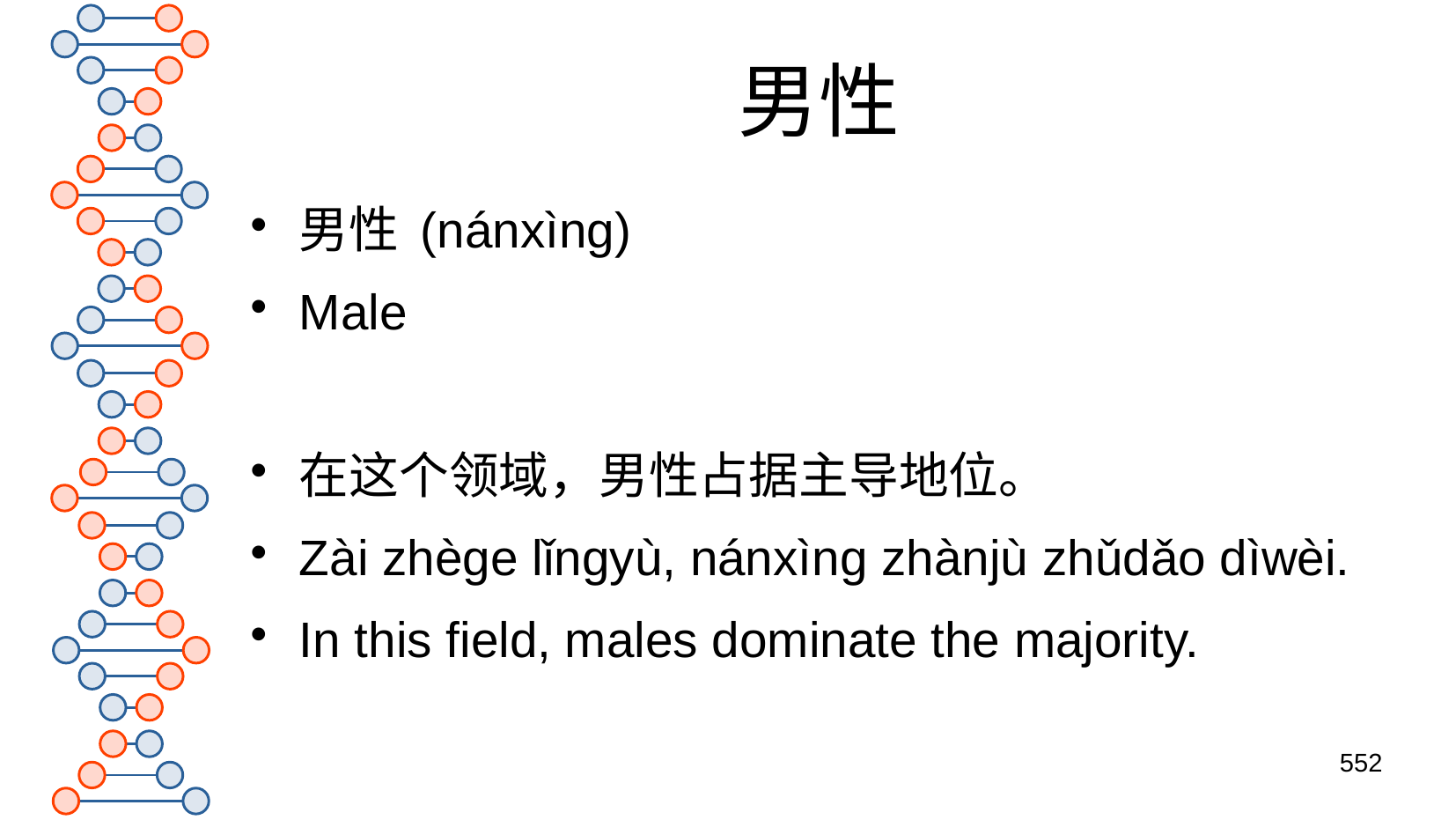

# 男性
男性 (nánxìng)
Male

在这个领域，男性占据主导地位。
Zài zhège lǐngyù, nánxìng zhànjù zhǔdǎo dìwèi.
In this field, males dominate the majority.
552